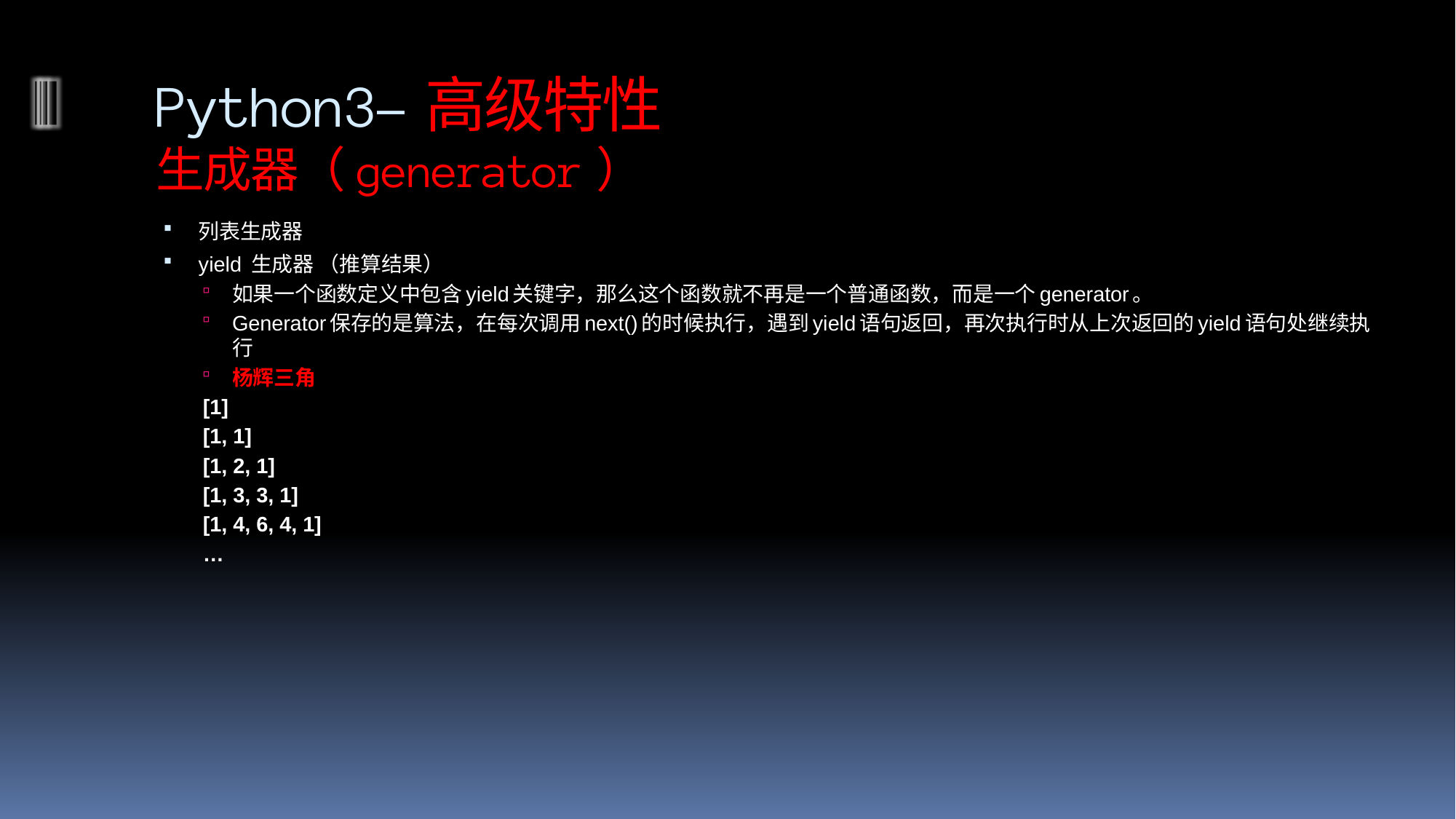

# Python3-高级特性 生成器（generator）
列表生成器
yield 生成器 （推算结果）
如果一个函数定义中包含yield关键字，那么这个函数就不再是一个普通函数，而是一个generator。
Generator保存的是算法，在每次调用next()的时候执行，遇到yield语句返回，再次执行时从上次返回的yield语句处继续执行
杨辉三角
[1]
[1, 1]
[1, 2, 1]
[1, 3, 3, 1]
[1, 4, 6, 4, 1]
…